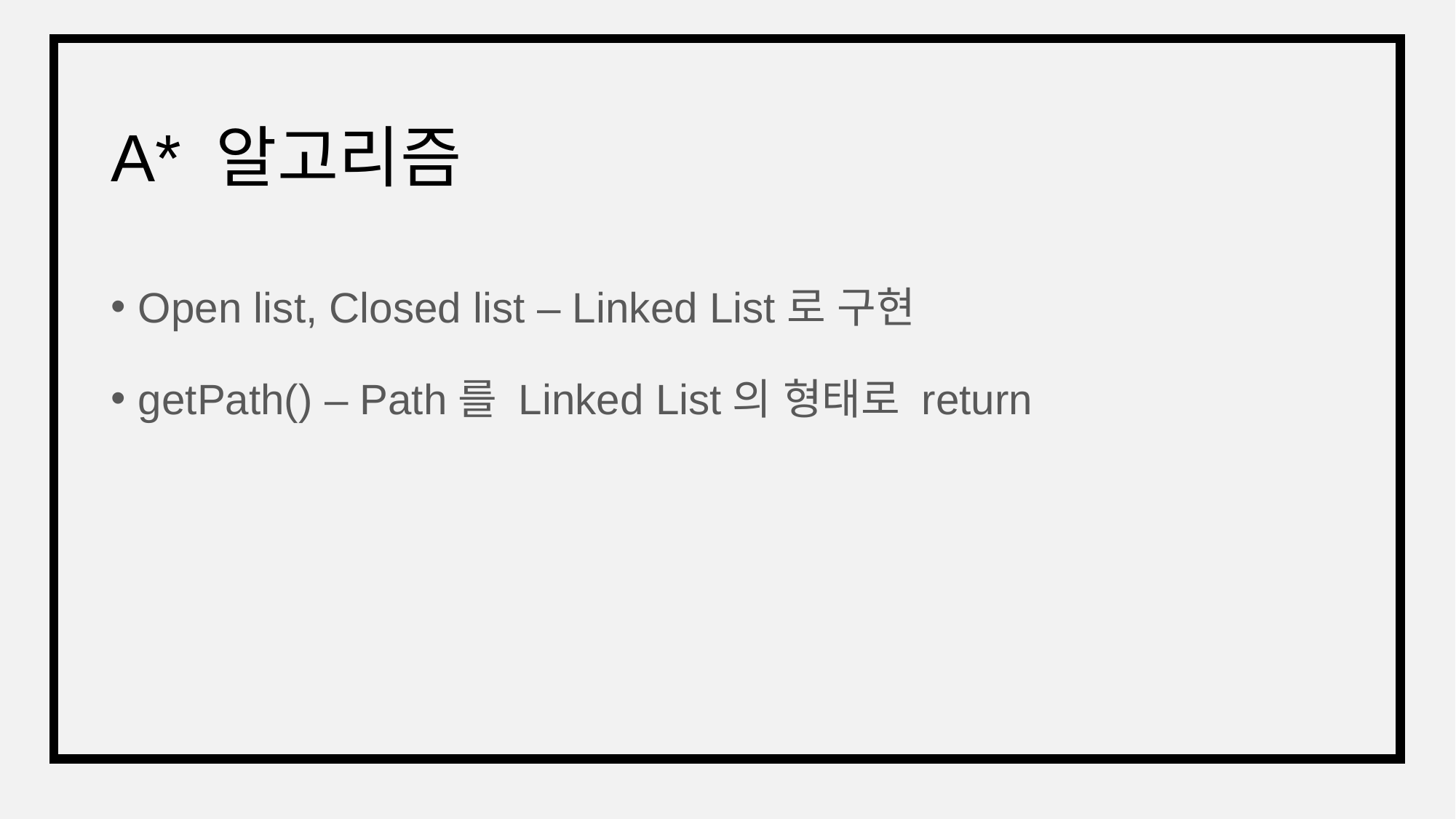

# A* 알고리즘
Open list, Closed list – Linked List로 구현
getPath() – Path를 Linked List의 형태로 return